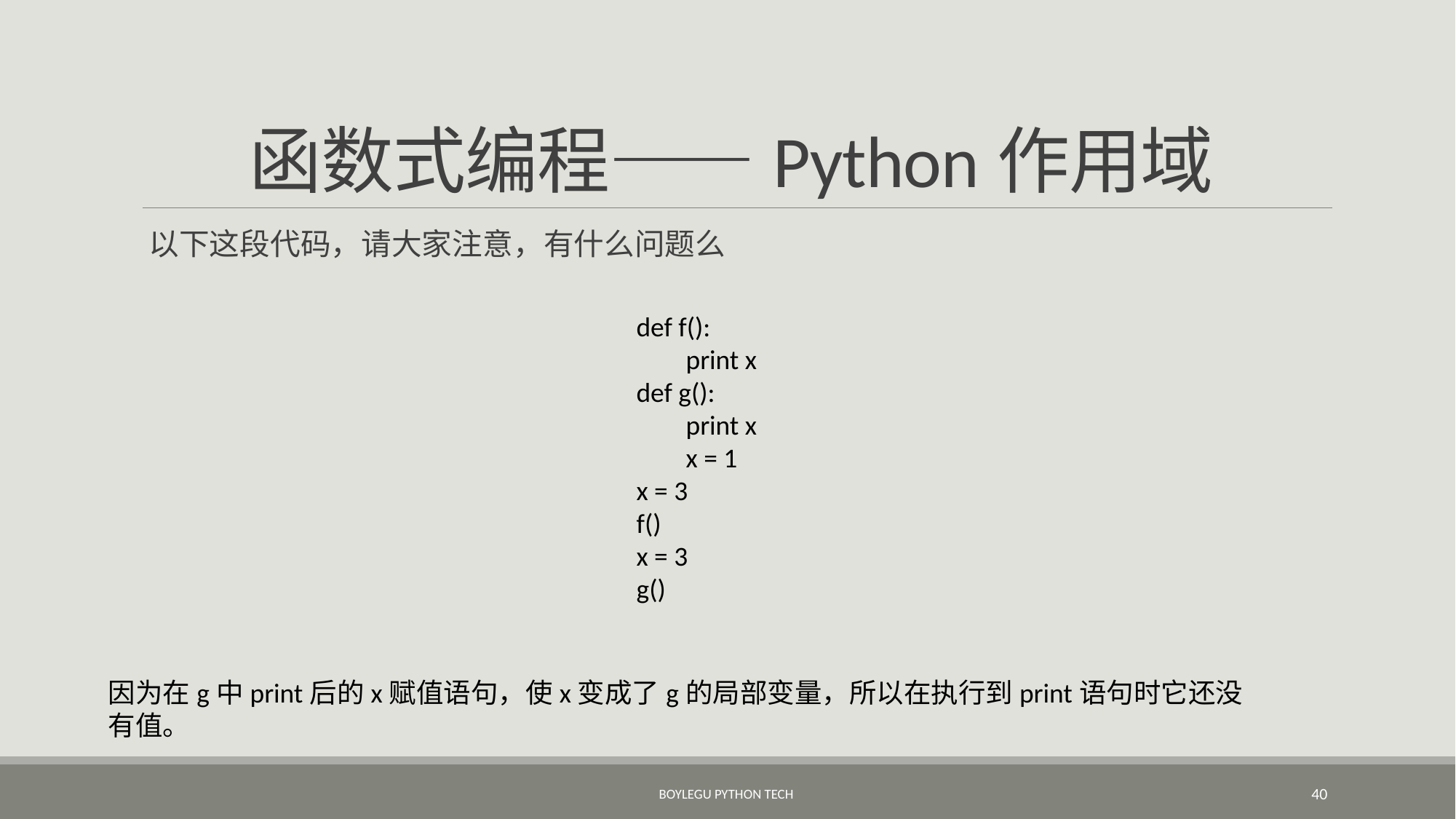

# 函数式编程——Python作用域
以下这段代码，请大家注意，有什么问题么
def f():
        print x
def g():
        print x
        x = 1
x = 3
f()
x = 3
g()
因为在g中print后的x赋值语句，使x变成了g的局部变量，所以在执行到print语句时它还没有值。
BoyleGu Python Tech
40